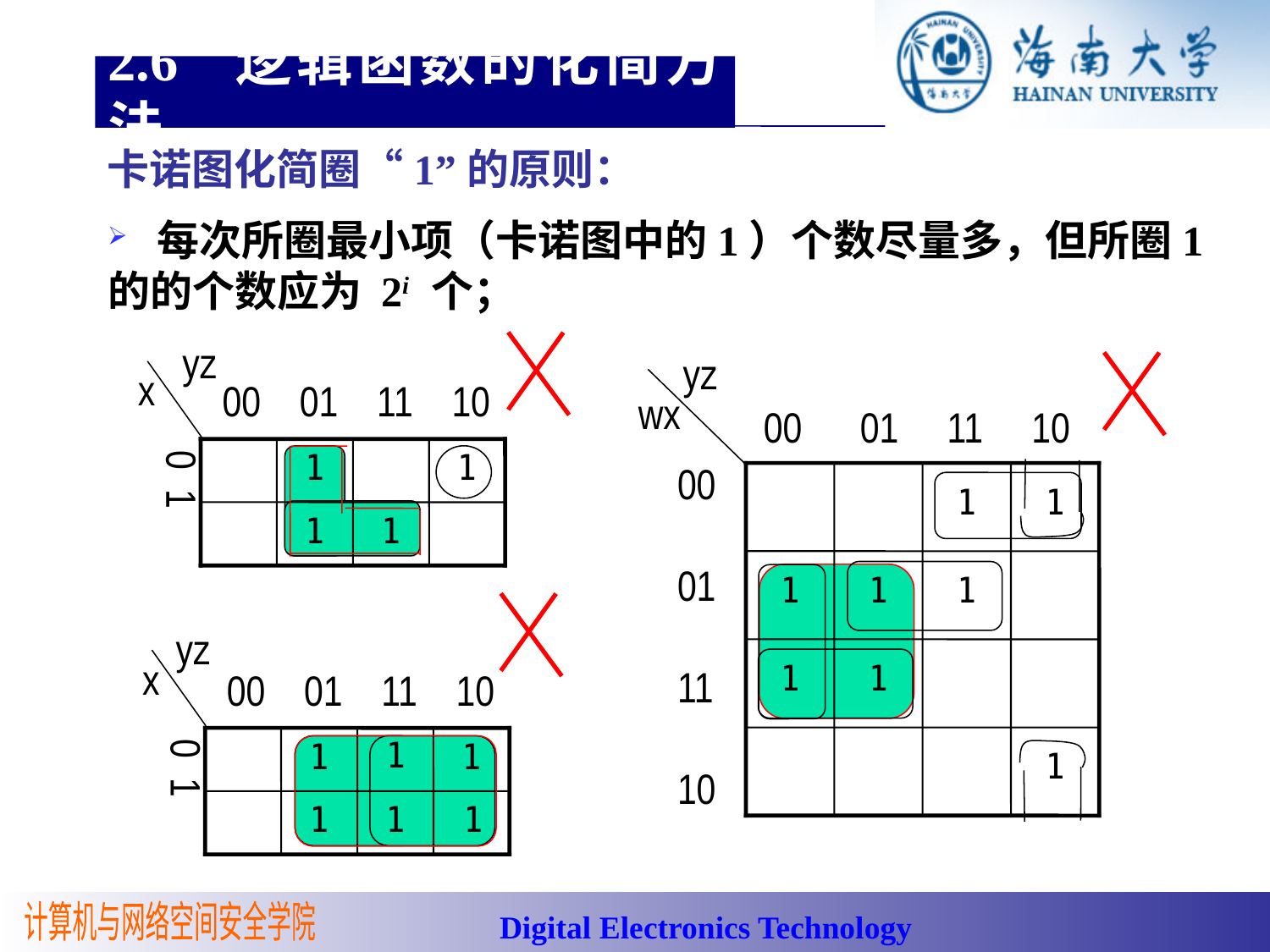

2.6  逻辑函数的化简方法

卡诺图化简圈“1”的原则：
  每次所圈最小项（卡诺图中的1）个数尽量多，但所圈1的的个数应为 2i  个；
yz
x

00    01    11    10
0  1

1

1

1
1

yz

wx
 00      01     11     10
00

01

11

10

1

1

1

1
1

1

1

1

yz
x

00    01    11    10
1
0  1

1

1

1

1
1